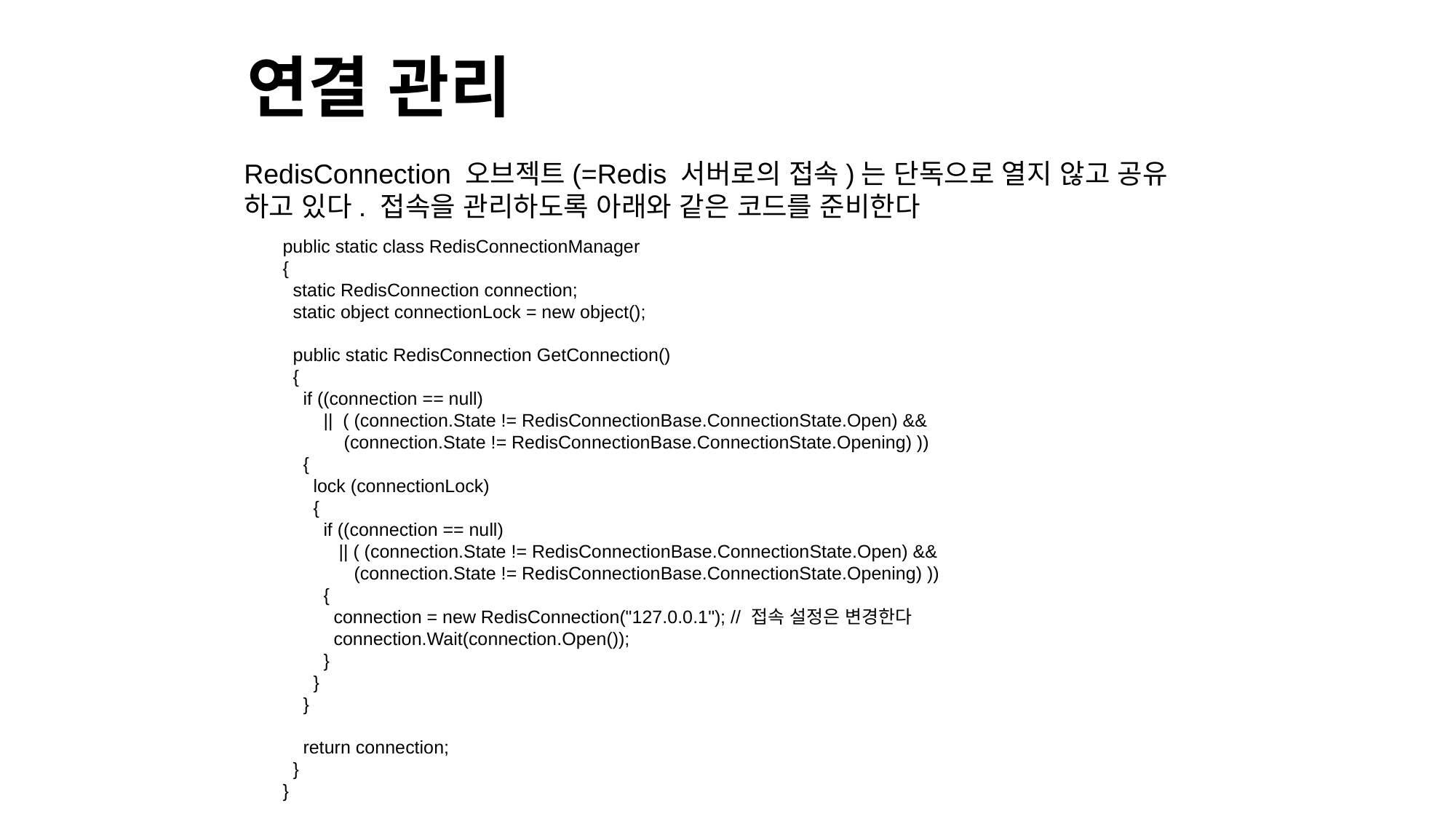

연결 관리
RedisConnection 오브젝트(=Redis 서버로의 접속)는 단독으로 열지 않고 공유 하고 있다. 접속을 관리하도록 아래와 같은 코드를 준비한다
public static class RedisConnectionManager
{
  static RedisConnection connection;
  static object connectionLock = new object();

  public static RedisConnection GetConnection()
  {
    if ((connection == null)
        ||  ( (connection.State != RedisConnectionBase.ConnectionState.Open) &&
            (connection.State != RedisConnectionBase.ConnectionState.Opening) ))
    {
      lock (connectionLock)
      {
        if ((connection == null)
           || ( (connection.State != RedisConnectionBase.ConnectionState.Open) &&
              (connection.State != RedisConnectionBase.ConnectionState.Opening) ))
        {
          connection = new RedisConnection("127.0.0.1"); // 접속 설정은 변경한다
          connection.Wait(connection.Open());
        }
      }
    }

    return connection;
  }
}